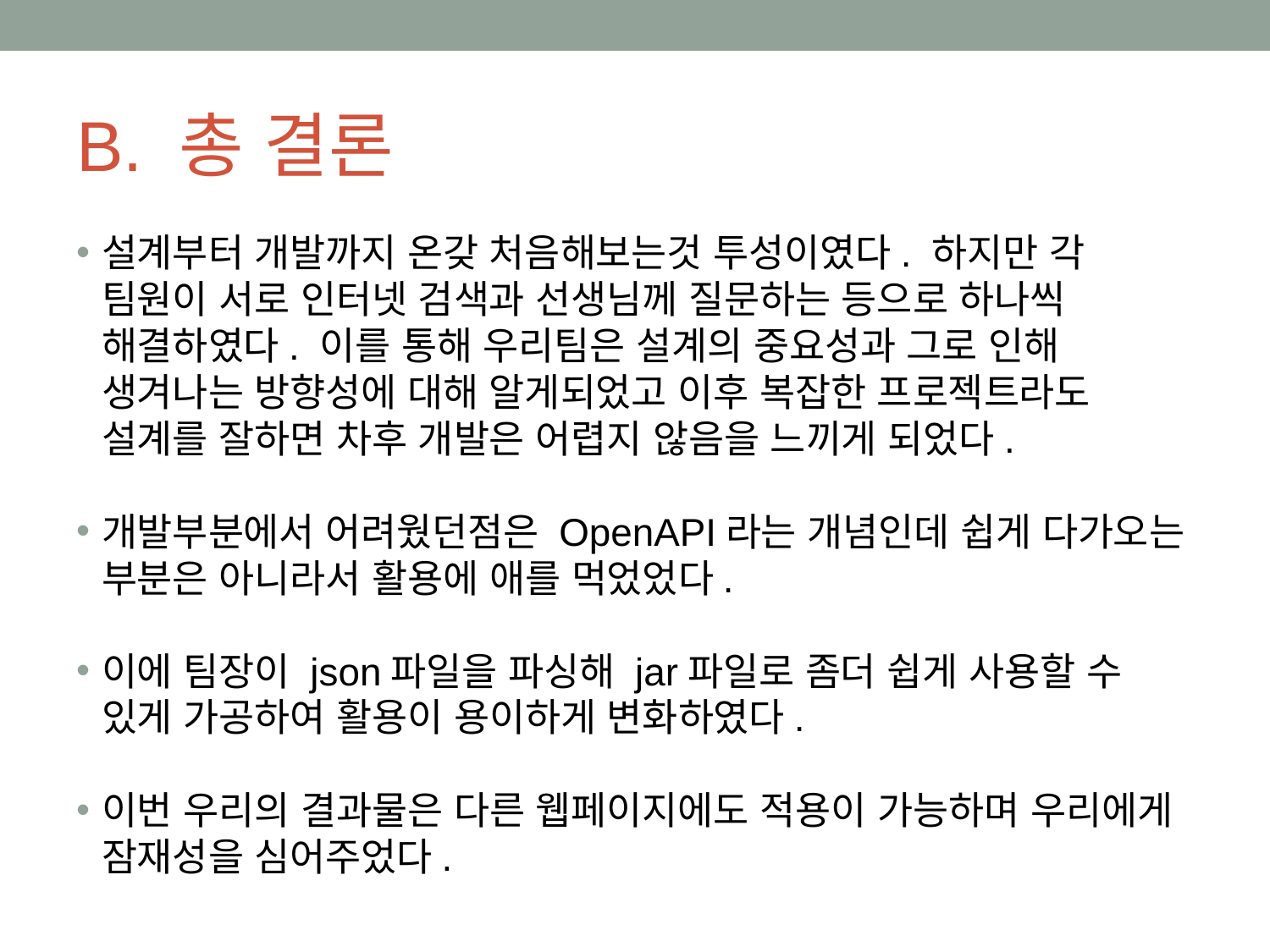

# B. 총 결론
설계부터 개발까지 온갖 처음해보는것 투성이였다. 하지만 각 팀원이 서로 인터넷 검색과 선생님께 질문하는 등으로 하나씩 해결하였다. 이를 통해 우리팀은 설계의 중요성과 그로 인해 생겨나는 방향성에 대해 알게되었고 이후 복잡한 프로젝트라도 설계를 잘하면 차후 개발은 어렵지 않음을 느끼게 되었다.

개발부분에서 어려웠던점은 OpenAPI라는 개념인데 쉽게 다가오는 부분은 아니라서 활용에 애를 먹었었다.

이에 팀장이 json파일을 파싱해 jar파일로 좀더 쉽게 사용할 수 있게 가공하여 활용이 용이하게 변화하였다.

이번 우리의 결과물은 다른 웹페이지에도 적용이 가능하며 우리에게 잠재성을 심어주었다.